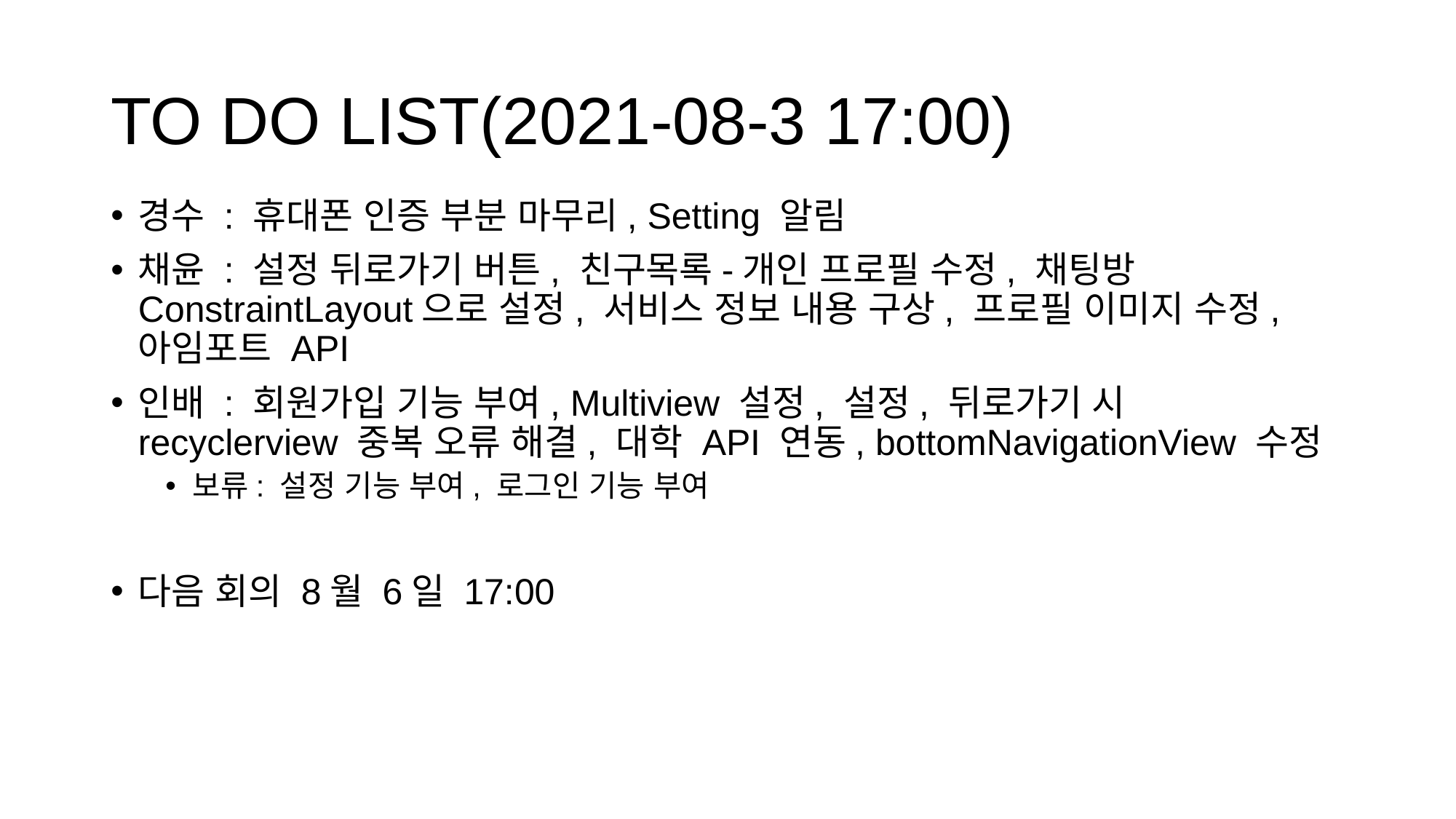

# TO DO LIST(2021-08-3 17:00)
경수 : 휴대폰 인증 부분 마무리, Setting 알림
채윤 : 설정 뒤로가기 버튼, 친구목록-개인 프로필 수정, 채팅방 ConstraintLayout으로 설정, 서비스 정보 내용 구상, 프로필 이미지 수정, 아임포트 API
인배 : 회원가입 기능 부여, Multiview 설정, 설정, 뒤로가기 시 recyclerview 중복 오류 해결, 대학 API 연동, bottomNavigationView 수정
보류: 설정 기능 부여, 로그인 기능 부여

다음 회의 8월 6일 17:00